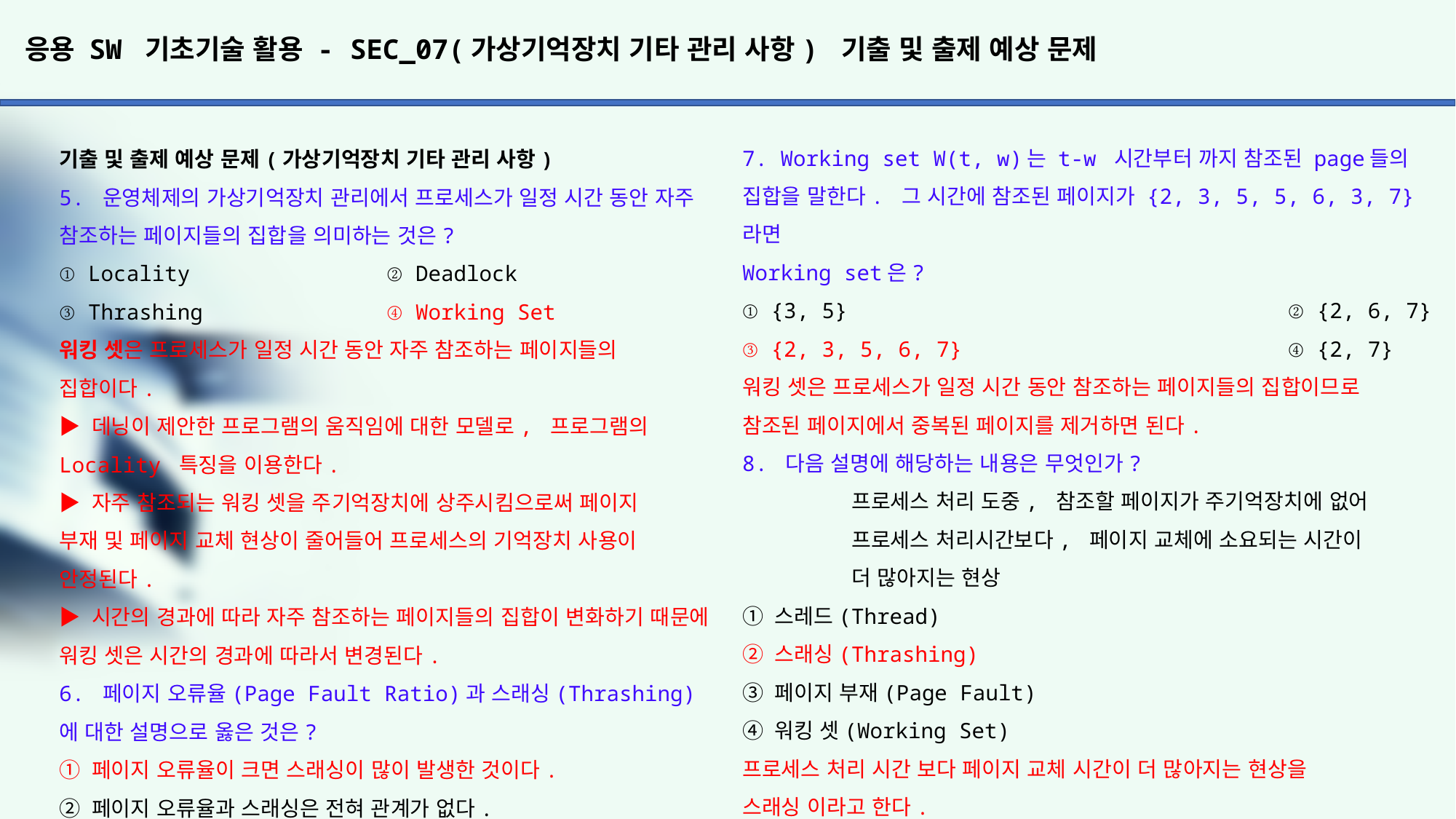

# 응용 SW 기초기술 활용 - SEC_07(가상기억장치 기타 관리 사항) 기출 및 출제 예상 문제
7. Working set W(t, w)는 t-w 시간부터 까지 참조된 page들의 집합을 말한다. 그 시간에 참조된 페이지가 {2, 3, 5, 5, 6, 3, 7}라면
Working set은?
① {3, 5}					② {2, 6, 7}
③ {2, 3, 5, 6, 7}			④ {2, 7}
워킹 셋은 프로세스가 일정 시간 동안 참조하는 페이지들의 집합이므로
참조된 페이지에서 중복된 페이지를 제거하면 된다.
8. 다음 설명에 해당하는 내용은 무엇인가?
	프로세스 처리 도중, 참조할 페이지가 주기억장치에 없어
	프로세스 처리시간보다, 페이지 교체에 소요되는 시간이
	더 많아지는 현상
① 스레드(Thread)
② 스래싱(Thrashing)
③ 페이지 부재(Page Fault)
④ 워킹 셋(Working Set)
프로세스 처리 시간 보다 페이지 교체 시간이 더 많아지는 현상을
스래싱 이라고 한다.
기출 및 출제 예상 문제(가상기억장치 기타 관리 사항)
5. 운영체제의 가상기억장치 관리에서 프로세스가 일정 시간 동안 자주 참조하는 페이지들의 집합을 의미하는 것은?
① Locality		② Deadlock
③ Thrashing		④ Working Set
워킹 셋은 프로세스가 일정 시간 동안 자주 참조하는 페이지들의
집합이다.
▶ 데닝이 제안한 프로그램의 움직임에 대한 모델로, 프로그램의
Locality 특징을 이용한다.
▶ 자주 참조되는 워킹 셋을 주기억장치에 상주시킴으로써 페이지
부재 및 페이지 교체 현상이 줄어들어 프로세스의 기억장치 사용이 안정된다.
▶ 시간의 경과에 따라 자주 참조하는 페이지들의 집합이 변화하기 때문에 워킹 셋은 시간의 경과에 따라서 변경된다.
6. 페이지 오류율(Page Fault Ratio)과 스래싱(Thrashing)에 대한 설명으로 옳은 것은?
① 페이지 오류율이 크면 스래싱이 많이 발생한 것이다.
② 페이지 오류율과 스래싱은 전혀 관계가 없다.
③ 스래싱이 많이 발생하면 페이지 오류율이 감소한다.
④ 다중 프로그래밍의 정도가 높을수록 페이지 오류율과 스래싱이 감소한다.
페이지 오류율은 페이지 부재가 발생하는 비율을 의미하는 것으로 페이지 부재가 많이 발생되면 페이지 교체가 자주 발생된다.
즉, 페이지 오류율이 높을 수록 스래싱이 많이 발생된다.
페이지 부재(Page Fault)는 프로세스가 실행 시 참조할 페이지가 주기억장치에 없는 현상을 의미하며, 페이지 부재 빈도(PFF)는 페이지 부재가 일어나는 횟수를 의미한다.
▶ 페이지 부재 빈도 방식은 페이지 부재율(Page Fault Rate)에 따라 주기억장치에 있는 페이지 프레임의 수를 늘리거나 줄여 페이지 부재율을 적정 수준으로 유지하는 방식이다.
▶ 운영체제는 프로세스 실행 초기에 임의의 페이지 프레임을 할당하고, 페이지 부재율을 지속적으로 감시하고 있다가 부재율이
상한선을 넘어가면 좀 더 많은 페이지 프레임을 할당하고, 부재율
이 하한선을 넘어가면 페이지 프레임을 회수하는 방식을 사용하여
페이지 부재율을 적정 수준으로 유지해 준다.